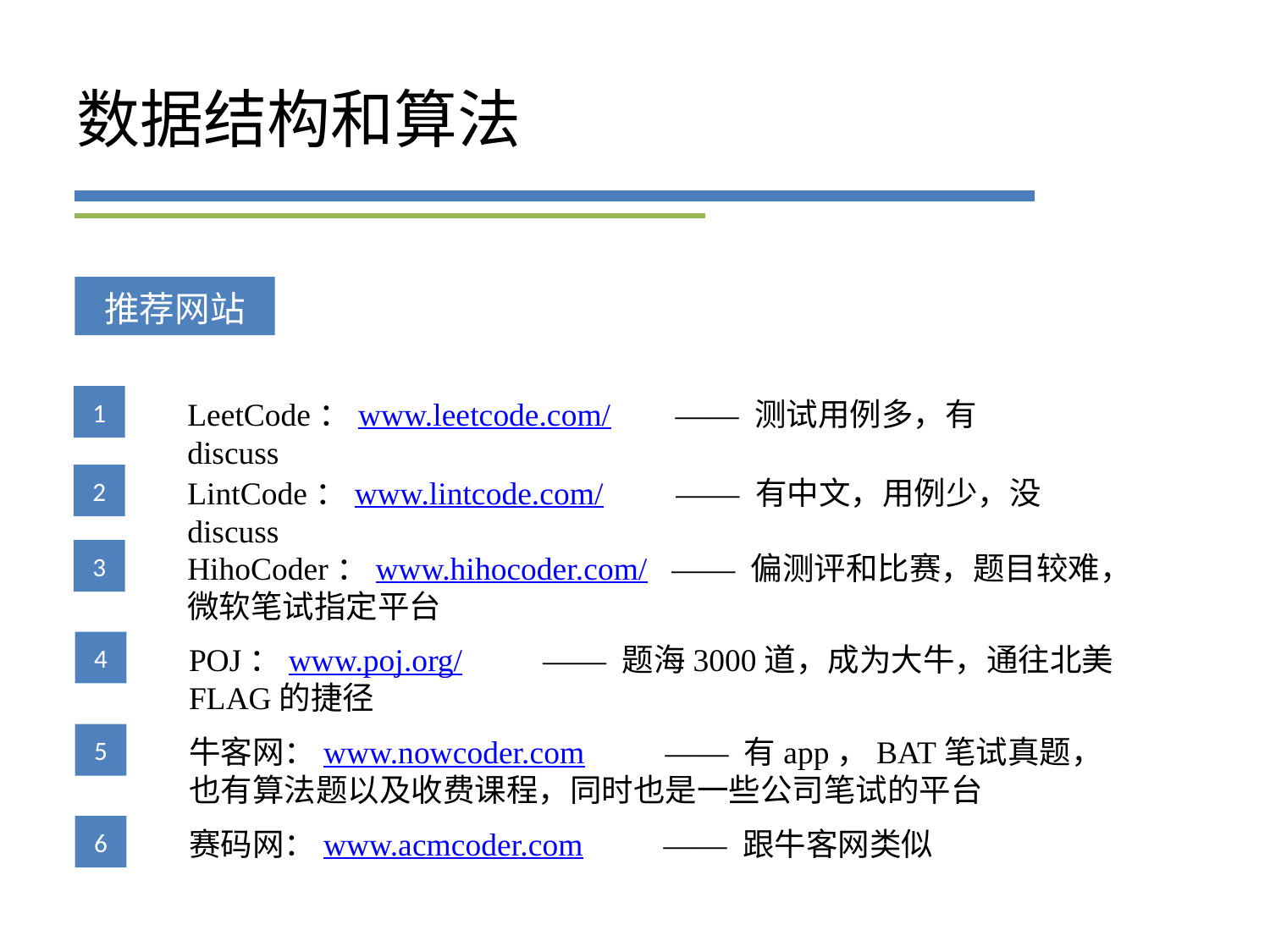

# 数据结构和算法
推荐网站
1
LeetCode：www.leetcode.com/        —— 测试用例多，有discuss
2
LintCode：www.lintcode.com/         —— 有中文，用例少，没discuss
3
HihoCoder：www.hihocoder.com/   —— 偏测评和比赛，题目较难，微软笔试指定平台
4
POJ：www.poj.org/          —— 题海3000道，成为大牛，通往北美FLAG的捷径
5
牛客网：www.nowcoder.com          —— 有app，BAT笔试真题，也有算法题以及收费课程，同时也是一些公司笔试的平台
6
赛码网：www.acmcoder.com          —— 跟牛客网类似